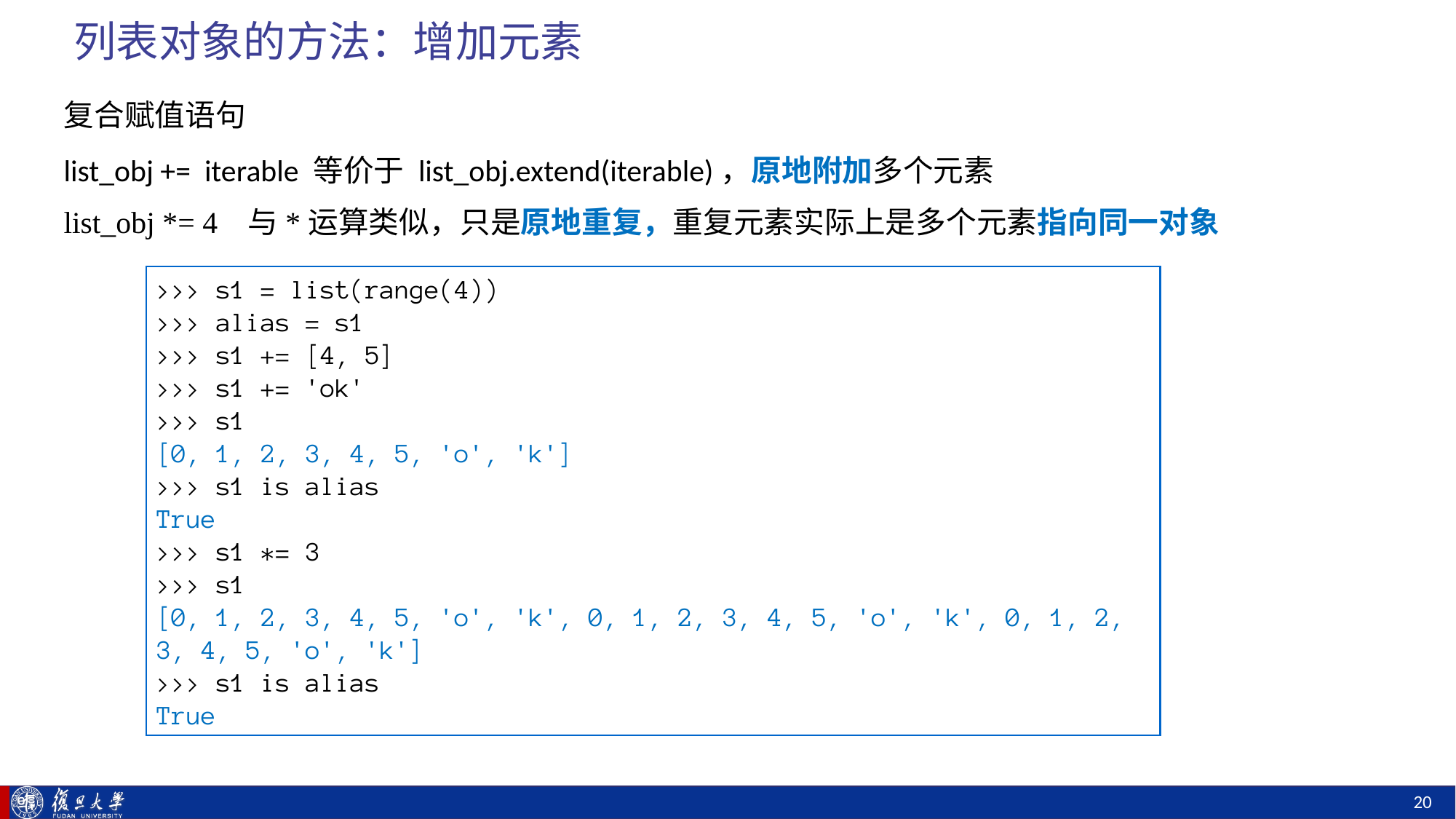

# 列表对象的方法：增加元素
复合赋值语句
list_obj +=  iterable 等价于 list_obj.extend(iterable)，原地附加多个元素
list_obj *= 4   与*运算类似，只是原地重复，重复元素实际上是多个元素指向同一对象

>>> s1 = list(range(4))
>>> alias = s1
>>> s1 += [4, 5]
>>> s1 += 'ok'
>>> s1
[0, 1, 2, 3, 4, 5, 'o', 'k']
>>> s1 is alias
True
>>> s1 *= 3
>>> s1
[0, 1, 2, 3, 4, 5, 'o', 'k', 0, 1, 2, 3, 4, 5, 'o', 'k', 0, 1, 2, 3, 4, 5, 'o', 'k']
>>> s1 is alias
True